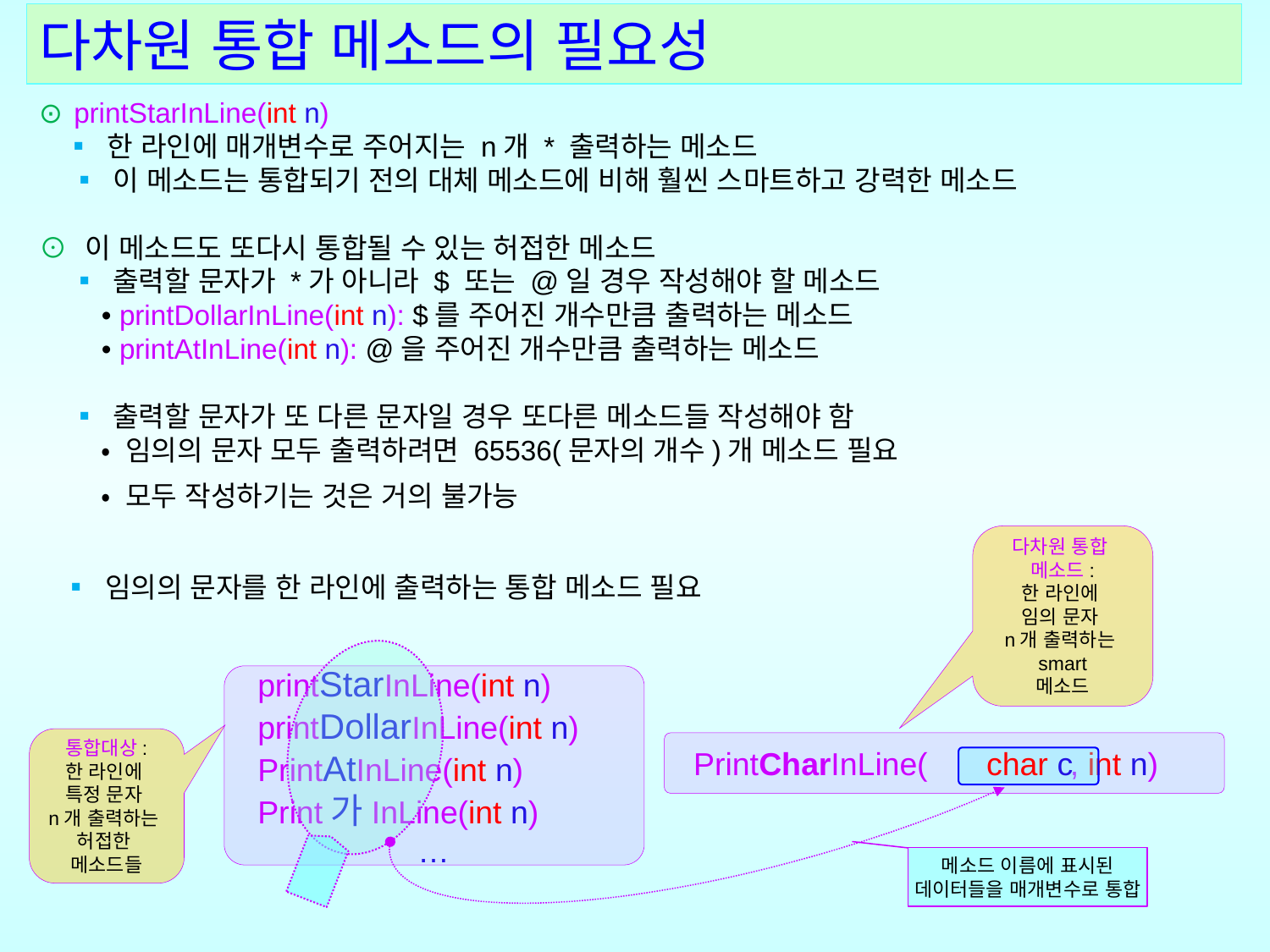

다차원 통합 메소드의 필요성
⊙ printStarInLine(int n)
    ▪ 한 라인에 매개변수로 주어지는 n개 * 출력하는 메소드
    ▪ 이 메소드는 통합되기 전의 대체 메소드에 비해 훨씬 스마트하고 강력한 메소드

⊙ 이 메소드도 또다시 통합될 수 있는 허접한 메소드
    ▪ 출력할 문자가 *가 아니라 $ 또는 @일 경우 작성해야 할 메소드
        • printDollarInLine(int n): $를 주어진 개수만큼 출력하는 메소드
        • printAtInLine(int n): @을 주어진 개수만큼 출력하는 메소드

    ▪ 출력할 문자가 또 다른 문자일 경우 또다른 메소드들 작성해야 함
        • 임의의 문자 모두 출력하려면 65536(문자의 개수)개 메소드 필요
        • 모두 작성하기는 것은 거의 불가능

   ▪ 임의의 문자를 한 라인에 출력하는 통합 메소드 필요

다차원 통합
메소드:
한 라인에
임의 문자
 n개 출력하는
smart
메소드

printStarInLine(int n)
printDollarInLine(int n)
PrintAtInLine(int n)
Print가InLine(int n)
                  …
통합대상:
한 라인에
특정 문자
 n개 출력하는
허접한
메소드들
PrintCharInLine(                , int n)
char c

메소드 이름에 표시된 데이터들을 매개변수로 통합